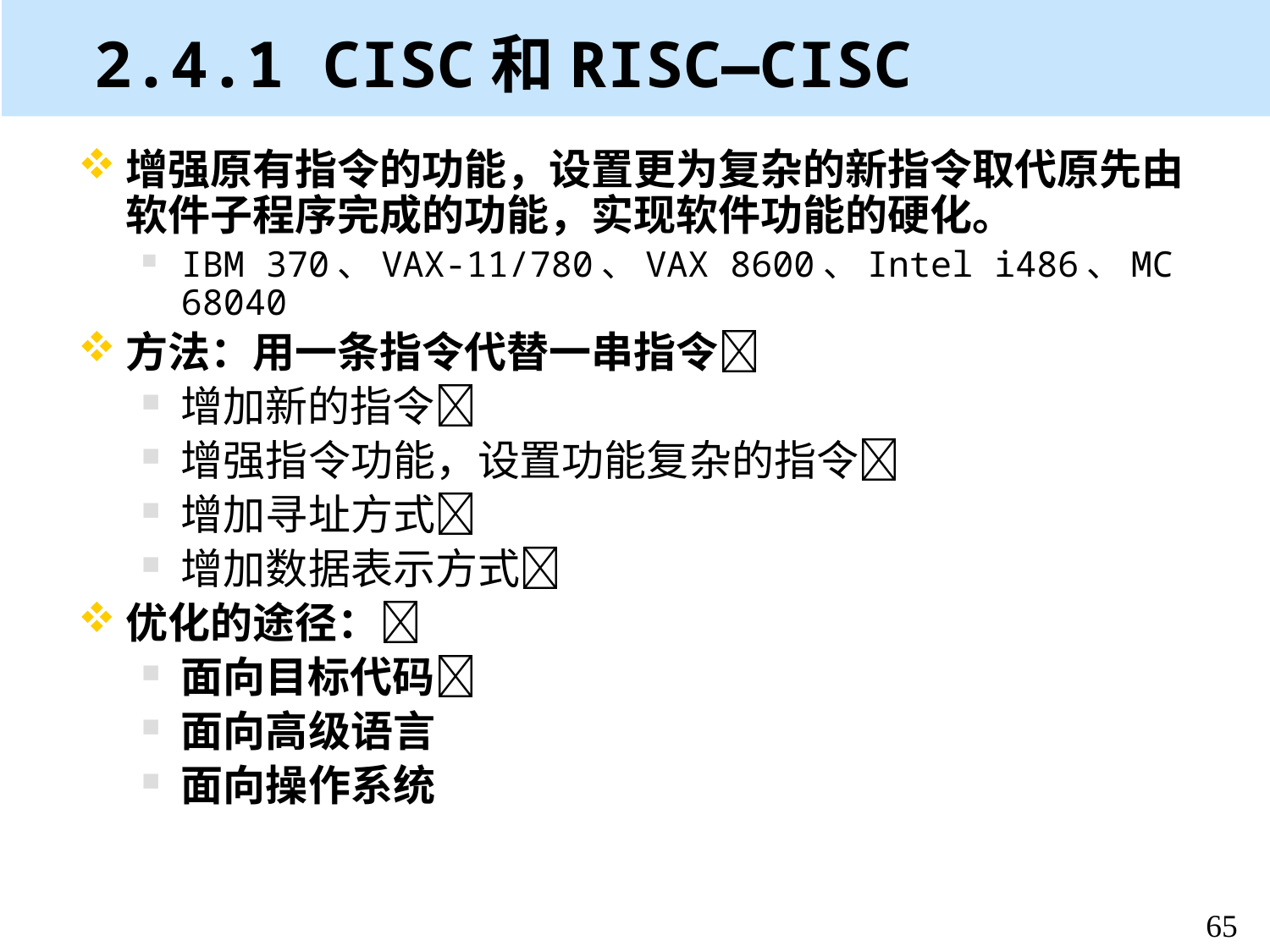

# 2.4.1 CISC和RISC—CISC
增强原有指令的功能，设置更为复杂的新指令取代原先由软件子程序完成的功能，实现软件功能的硬化。
IBM 370、VAX-11/780、VAX 8600、Intel i486、MC 68040
方法：用一条指令代替一串指令􀂾
增加新的指令􀂾
增强指令功能，设置功能复杂的指令􀂾
增加寻址方式􀂾
增加数据表示方式􀂄
优化的途径：􀂾
面向目标代码􀂾
面向高级语言
面向操作系统